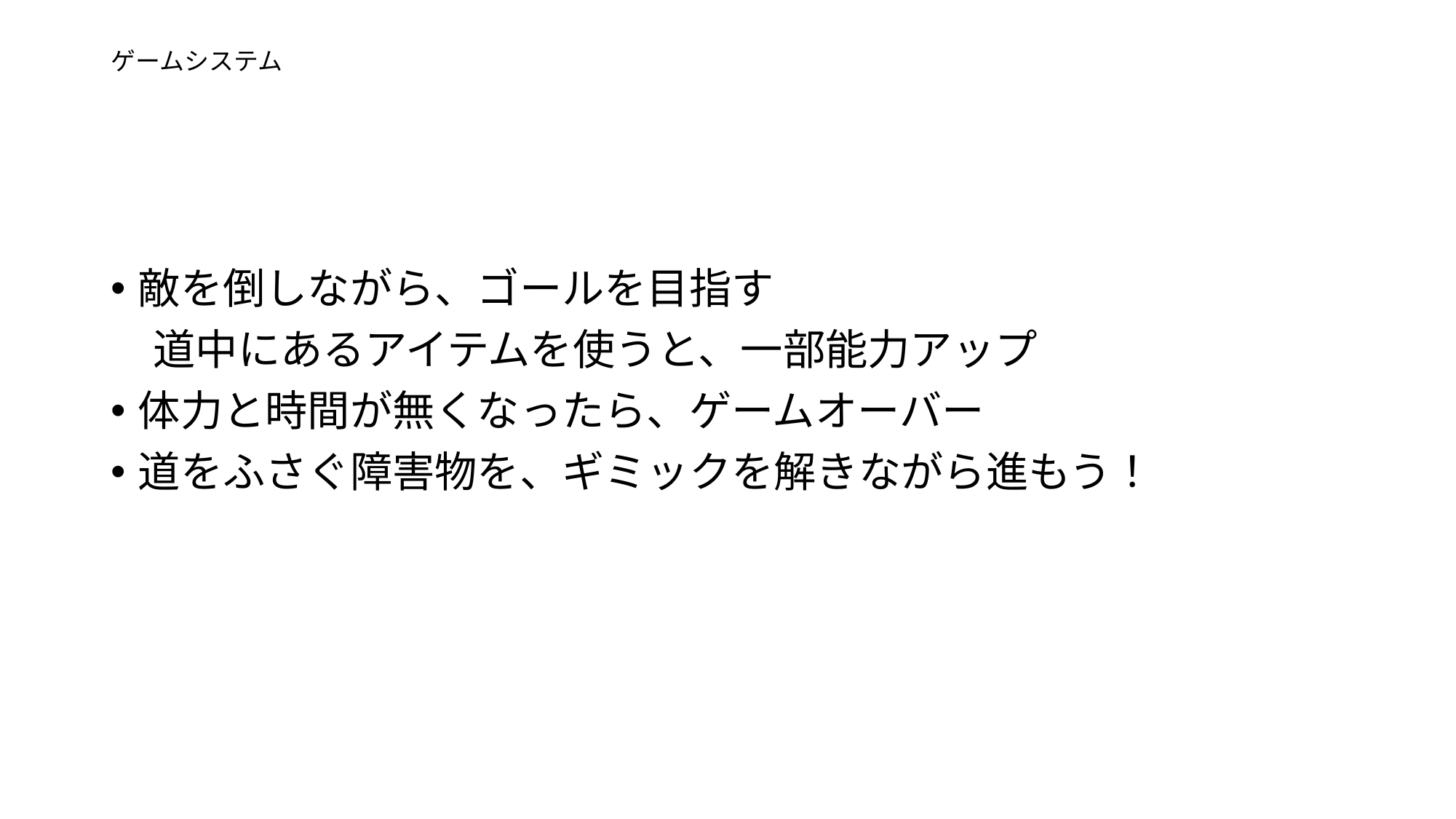

# ゲームシステム
敵を倒しながら、ゴールを目指す
　道中にあるアイテムを使うと、一部能力アップ
体力と時間が無くなったら、ゲームオーバー
道をふさぐ障害物を、ギミックを解きながら進もう！